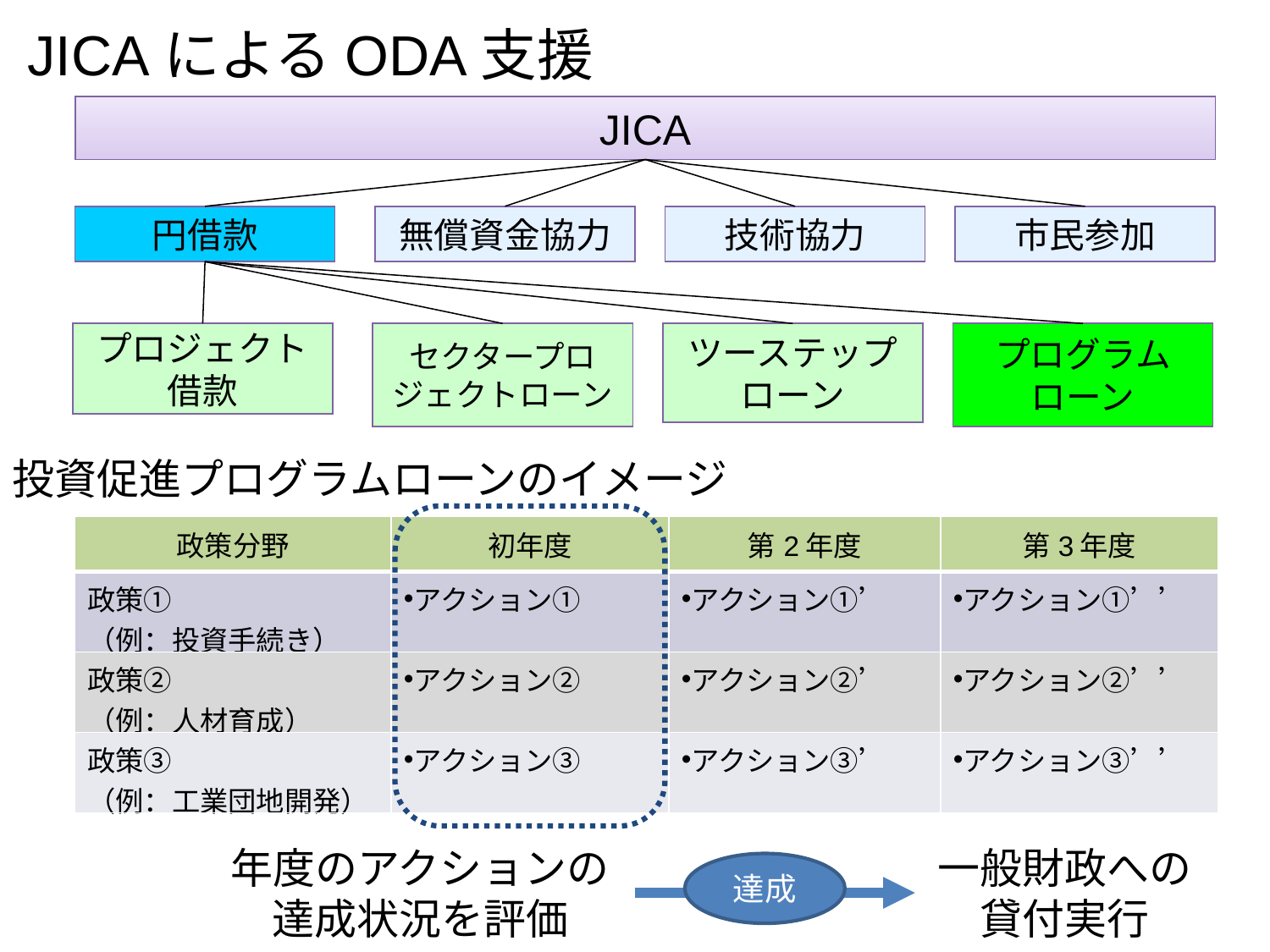

JICAによるODA支援
JICA
円借款
無償資金協力
技術協力
市民参加
プロジェクト
借款
セクタープロジェクトローン
ツーステップローン
プログラム
ローン
投資促進プログラムローンのイメージ

| 政策分野 | 初年度 | 第2年度 | 第3年度 |
| --- | --- | --- | --- |
| 政策① （例：投資手続き） | アクション① | アクション①’ | アクション①’’ |
| 政策② （例：人材育成） | アクション② | アクション②’ | アクション②’’ |
| 政策③ （例：工業団地開発） | アクション③ | アクション③’ | アクション③’’ |
年度のアクションの
達成状況を評価
一般財政への貸付実行
達成